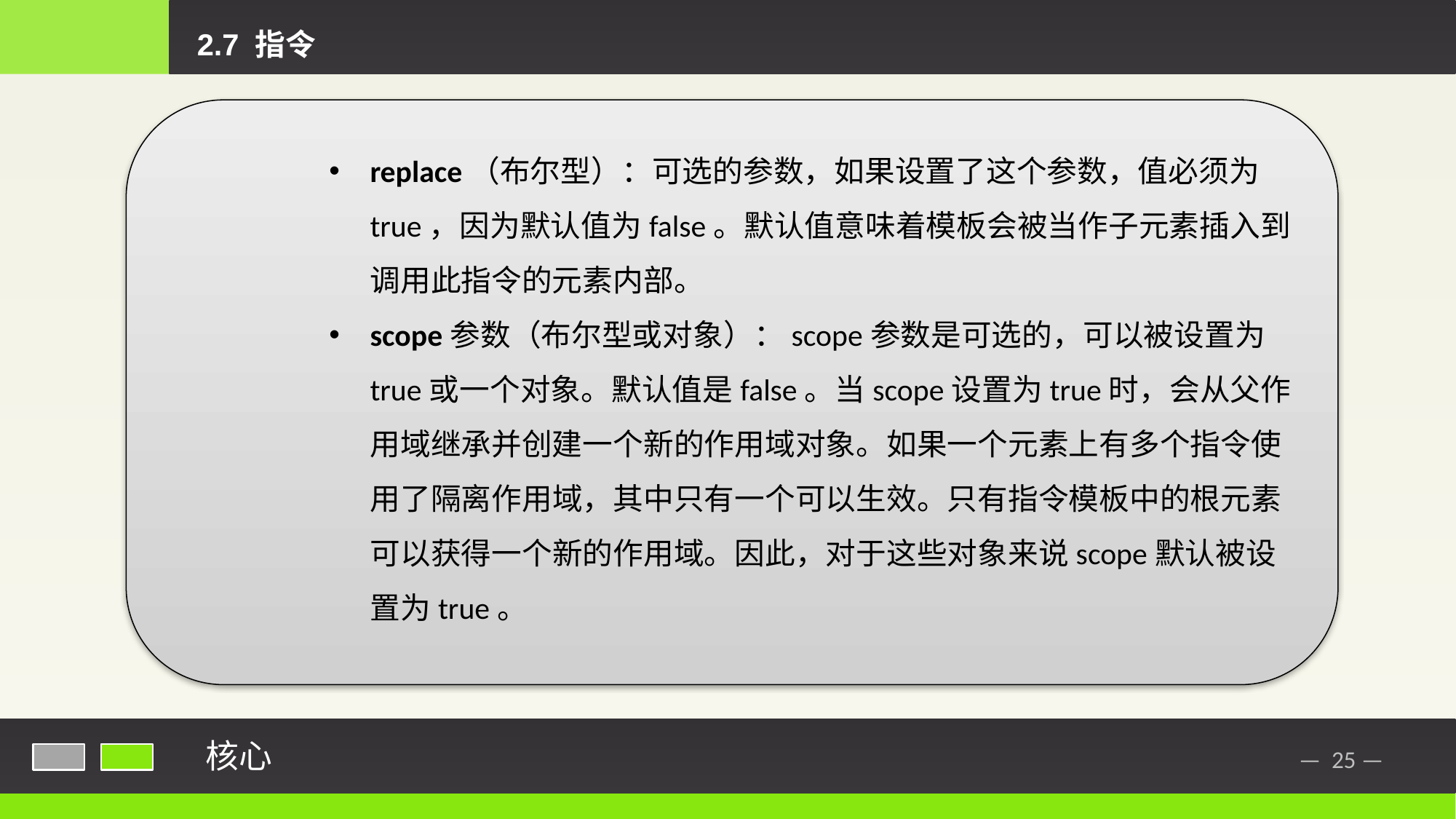

2.7 指令
replace（布尔型）：可选的参数，如果设置了这个参数，值必须为true，因为默认值为false。默认值意味着模板会被当作子元素插入到调用此指令的元素内部。
scope参数（布尔型或对象）：scope参数是可选的，可以被设置为true或一个对象。默认值是false。当scope设置为true时，会从父作用域继承并创建一个新的作用域对象。如果一个元素上有多个指令使用了隔离作用域，其中只有一个可以生效。只有指令模板中的根元素可以获得一个新的作用域。因此，对于这些对象来说scope默认被设置为true。